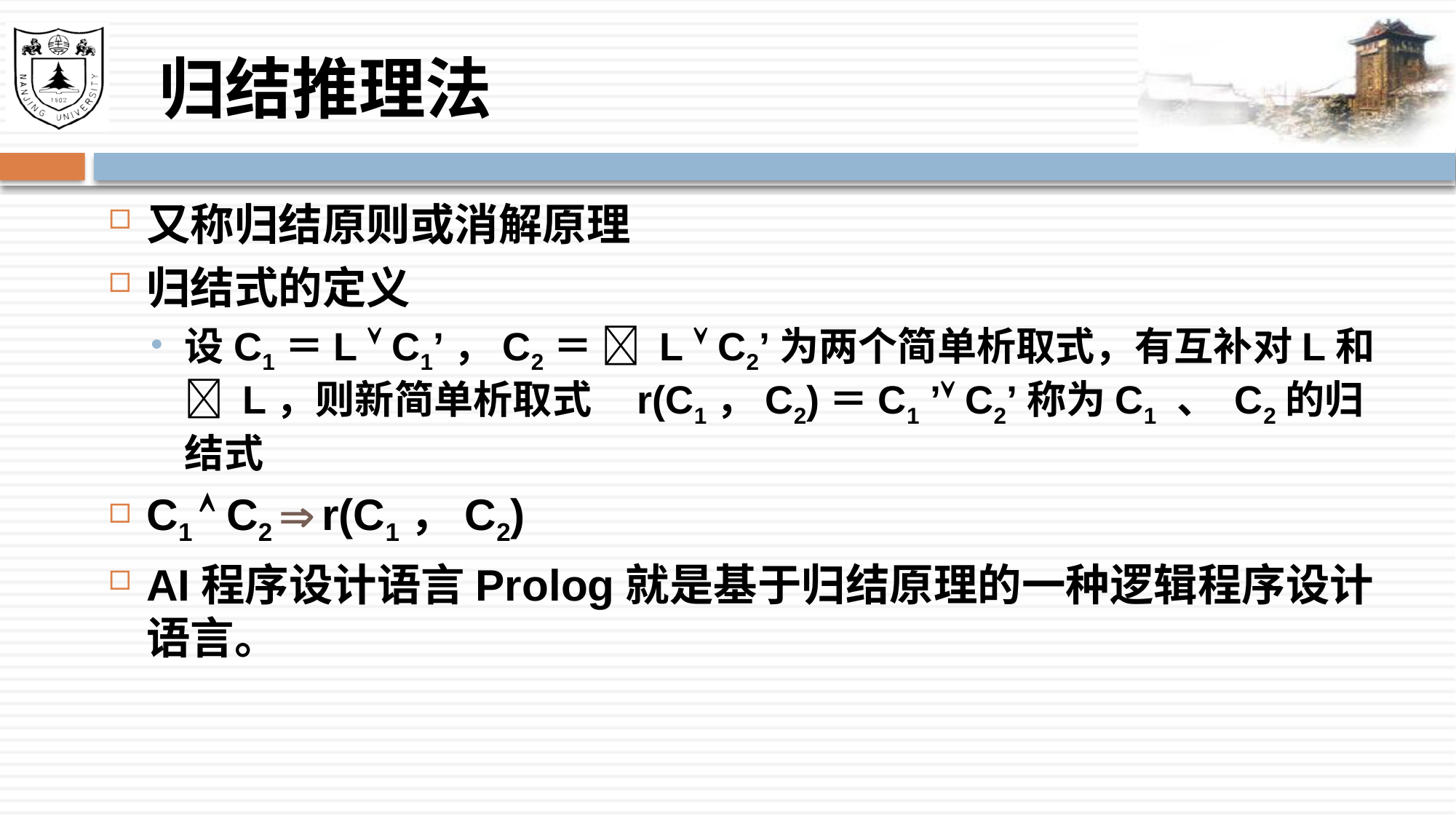

# 归结推理法
又称归结原则或消解原理
归结式的定义
设C1＝L ∨ C1’，C2＝ ¬ L ∨ C2’为两个简单析取式，有互补对L和¬ L，则新简单析取式    r(C1，C2)＝C1 ’∨ C2’称为C1 、 C2的归结式
C1 ∧ C2 ⇒ r(C1，C2)
AI程序设计语言Prolog就是基于归结原理的一种逻辑程序设计语言。